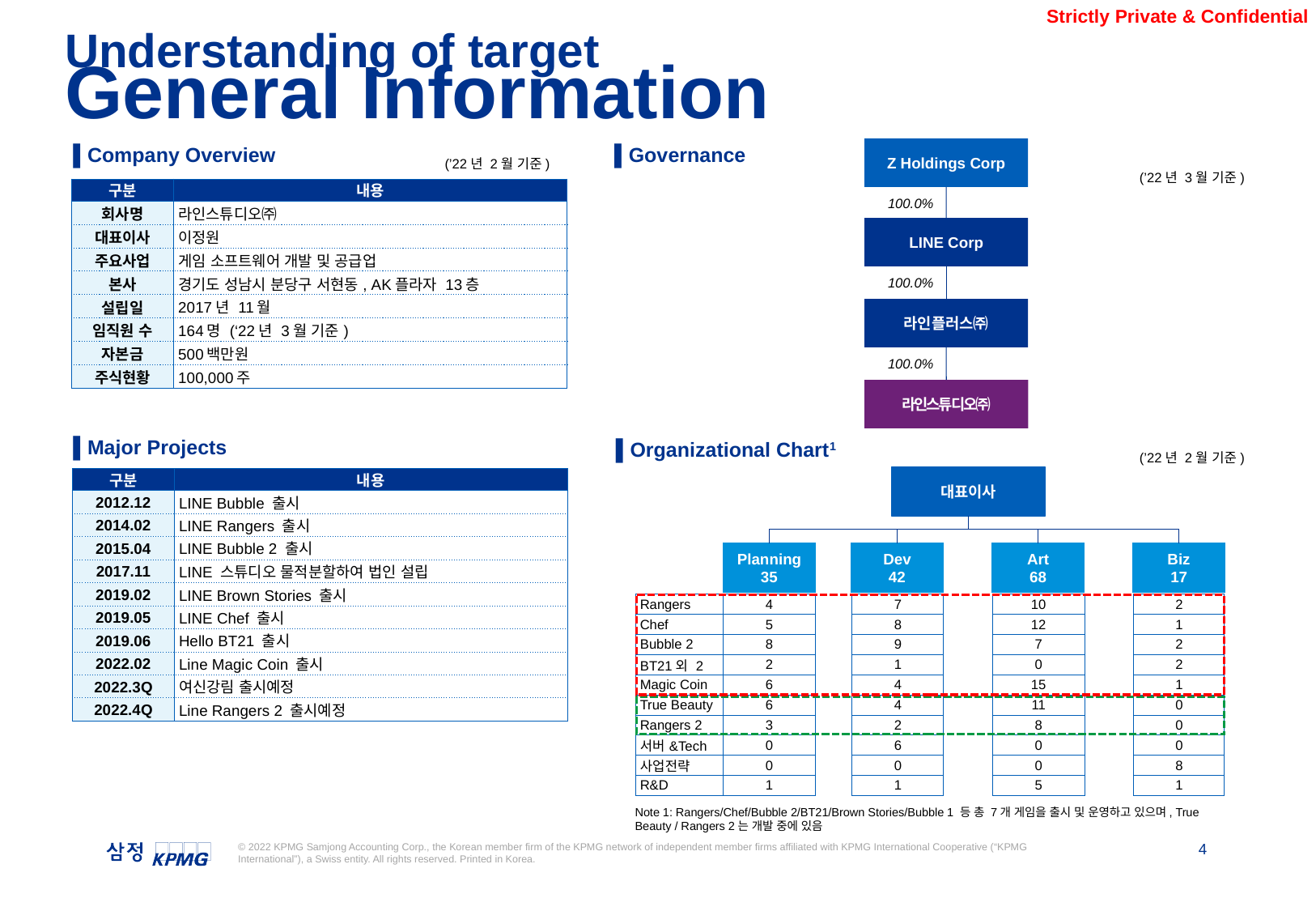

Understanding of target
General Information
▌Company Overview
▌Governance
Z Holdings Corp
(’22년 2월 기준)
(’22년 3월 기준)
| 구분 | 내용 |
| --- | --- |
| 회사명 | 라인스튜디오㈜ |
| 대표이사 | 이정원 |
| 주요사업 | 게임 소프트웨어 개발 및 공급업 |
| 본사 | 경기도 성남시 분당구 서현동, AK플라자 13층 |
| 설립일 | 2017년 11월 |
| 임직원 수 | 164명 (‘22년 3월 기준) |
| 자본금 | 500백만원 |
| 주식현황 | 100,000주 |
100.0%
LINE Corp
100.0%
라인플러스㈜
100.0%
라인스튜디오㈜
▌Major Projects
▌Organizational Chart1
(’22년 2월 기준)
대표이사
| 구분 | 내용 |
| --- | --- |
| 2012.12 | LINE Bubble 출시 |
| 2014.02 | LINE Rangers 출시 |
| 2015.04 | LINE Bubble 2 출시 |
| 2017.11 | LINE 스튜디오 물적분할하여 법인 설립 |
| 2019.02 | LINE Brown Stories 출시 |
| 2019.05 | LINE Chef 출시 |
| 2019.06 | Hello BT21 출시 |
| 2022.02 | Line Magic Coin 출시 |
| 2022.3Q | 여신강림 출시예정 |
| 2022.4Q | Line Rangers 2 출시예정 |
Planning
35
Dev
42
Art
68
Biz
17
| Rangers | 4 |  | 7 |  | 10 |  | 2 |
| --- | --- | --- | --- | --- | --- | --- | --- |
| Chef | 5 |  | 8 |  | 12 |  | 1 |
| Bubble 2 | 8 |  | 9 |  | 7 |  | 2 |
| BT21외 2 | 2 |  | 1 |  | 0 |  | 2 |
| Magic Coin | 6 |  | 4 |  | 15 |  | 1 |
| True Beauty | 6 |  | 4 |  | 11 |  | 0 |
| Rangers 2 | 3 |  | 2 |  | 8 |  | 0 |
| 서버&Tech | 0 |  | 6 |  | 0 |  | 0 |
| 사업전략 | 0 |  | 0 |  | 0 |  | 8 |
| R&D | 1 |  | 1 |  | 5 |  | 1 |

Note 1: Rangers/Chef/Bubble 2/BT21/Brown Stories/Bubble 1 등 총 7개 게임을 출시 및 운영하고 있으며, True Beauty / Rangers 2는 개발 중에 있음